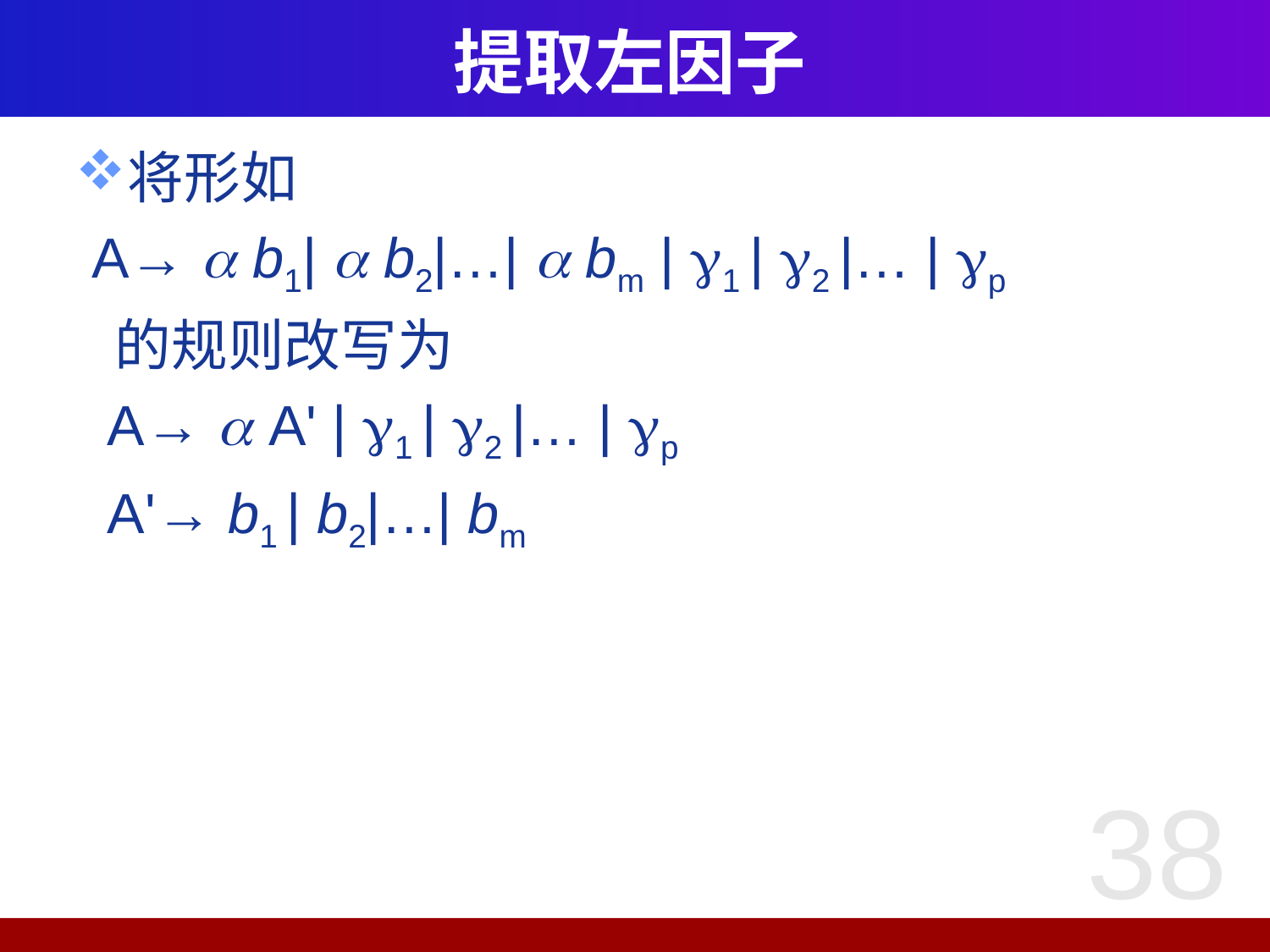

# 提取左因子
将形如
 A→ α b1| α b2|…| α bm | γ1 | γ2 |… | γp
  的规则改写为
  A→ α A' | γ1 | γ2 |… | γp
  A'→ b1 | b2|…| bm
38